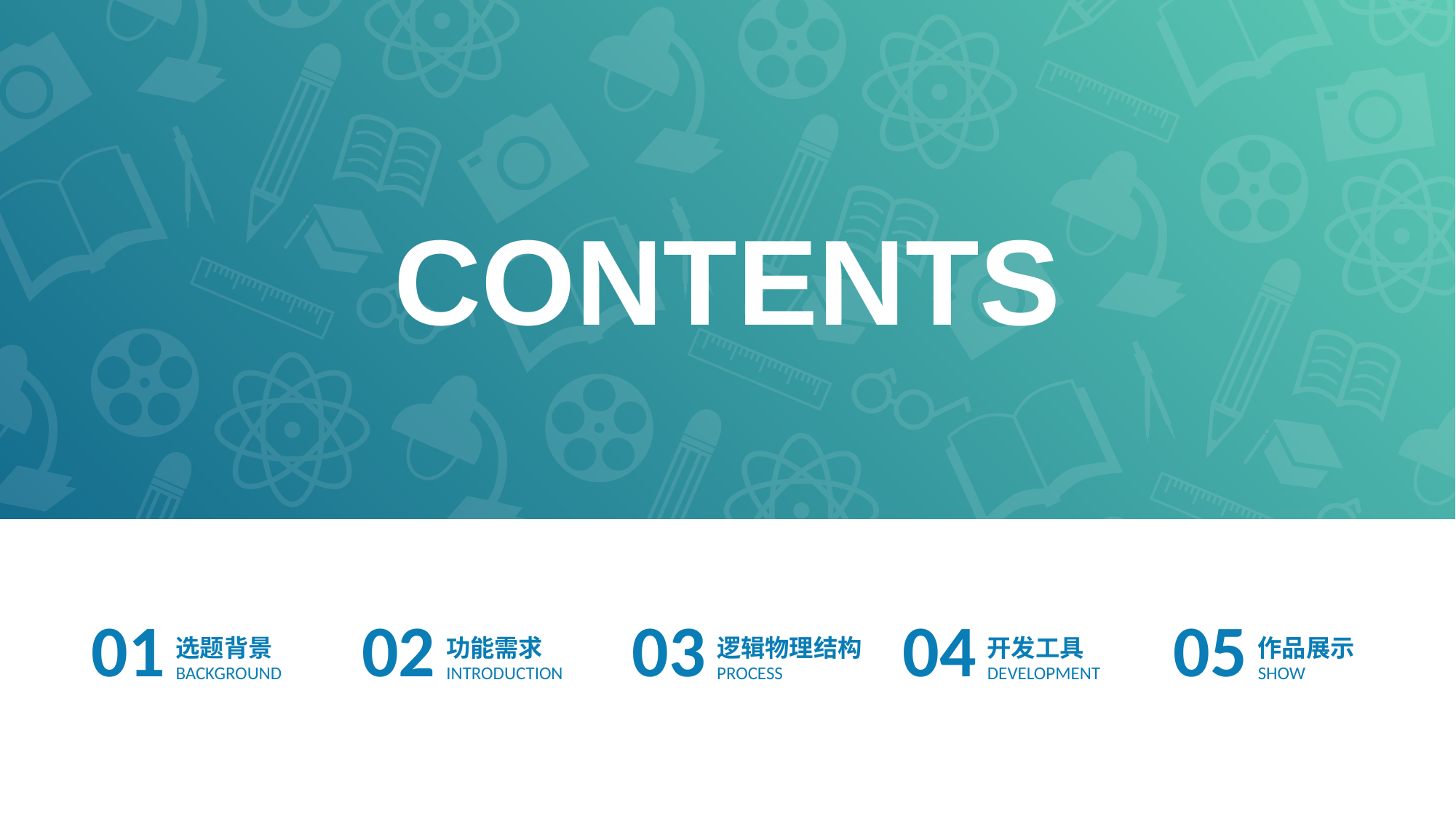

CONTENTS
01
选题背景
BACKGROUND
02
功能需求
INTRODUCTION
03
逻辑物理结构
PROCESS
04
开发工具
DEVELOPMENT
05
作品展示
SHOW